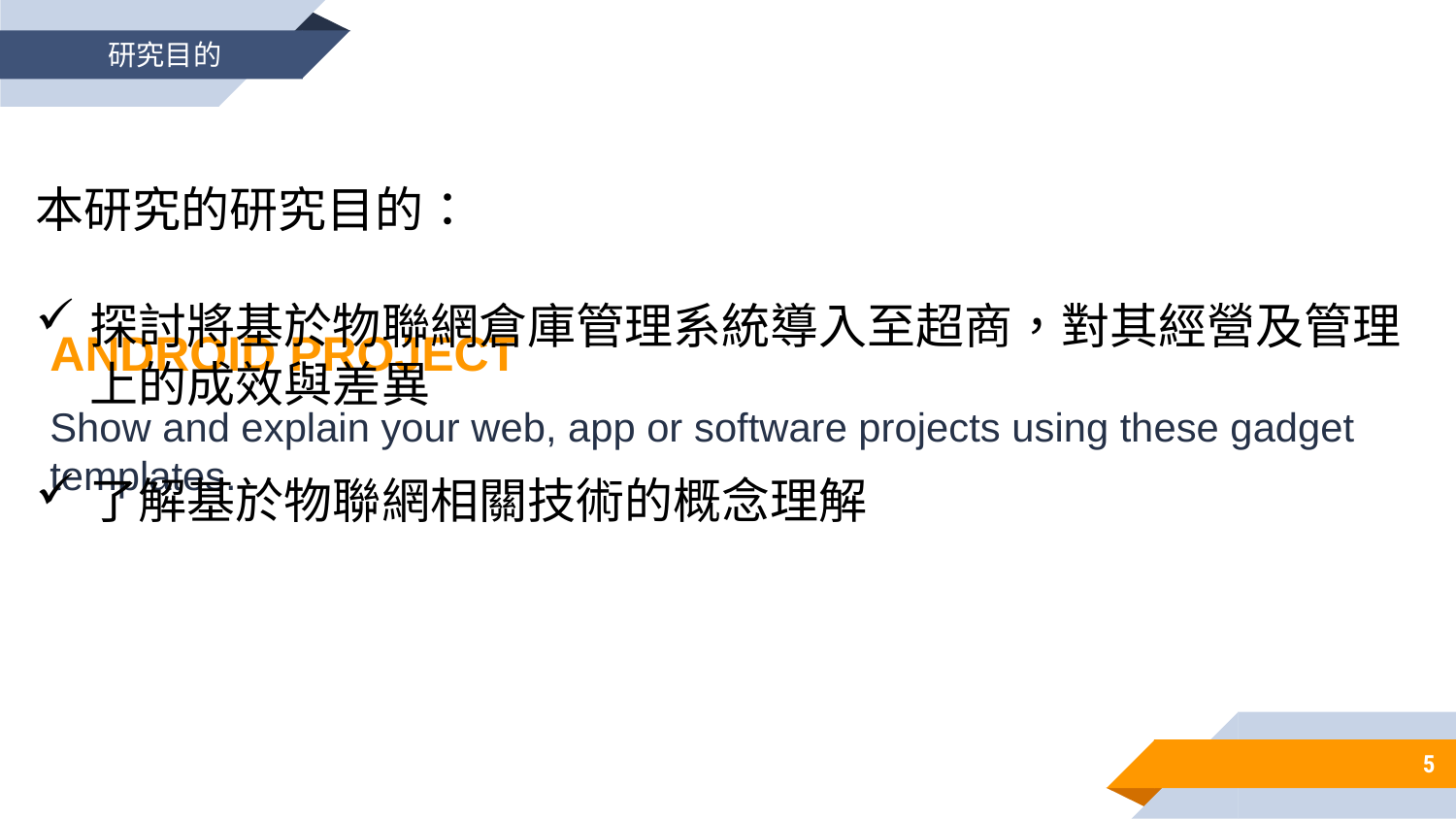

研究目的
ANDROID PROJECT
Show and explain your web, app or software projects using these gadget templates.
本研究的研究目的：

探討將基於物聯網倉庫管理系統導入至超商，對其經營及管理上的成效與差異

了解基於物聯網相關技術的概念理解
5